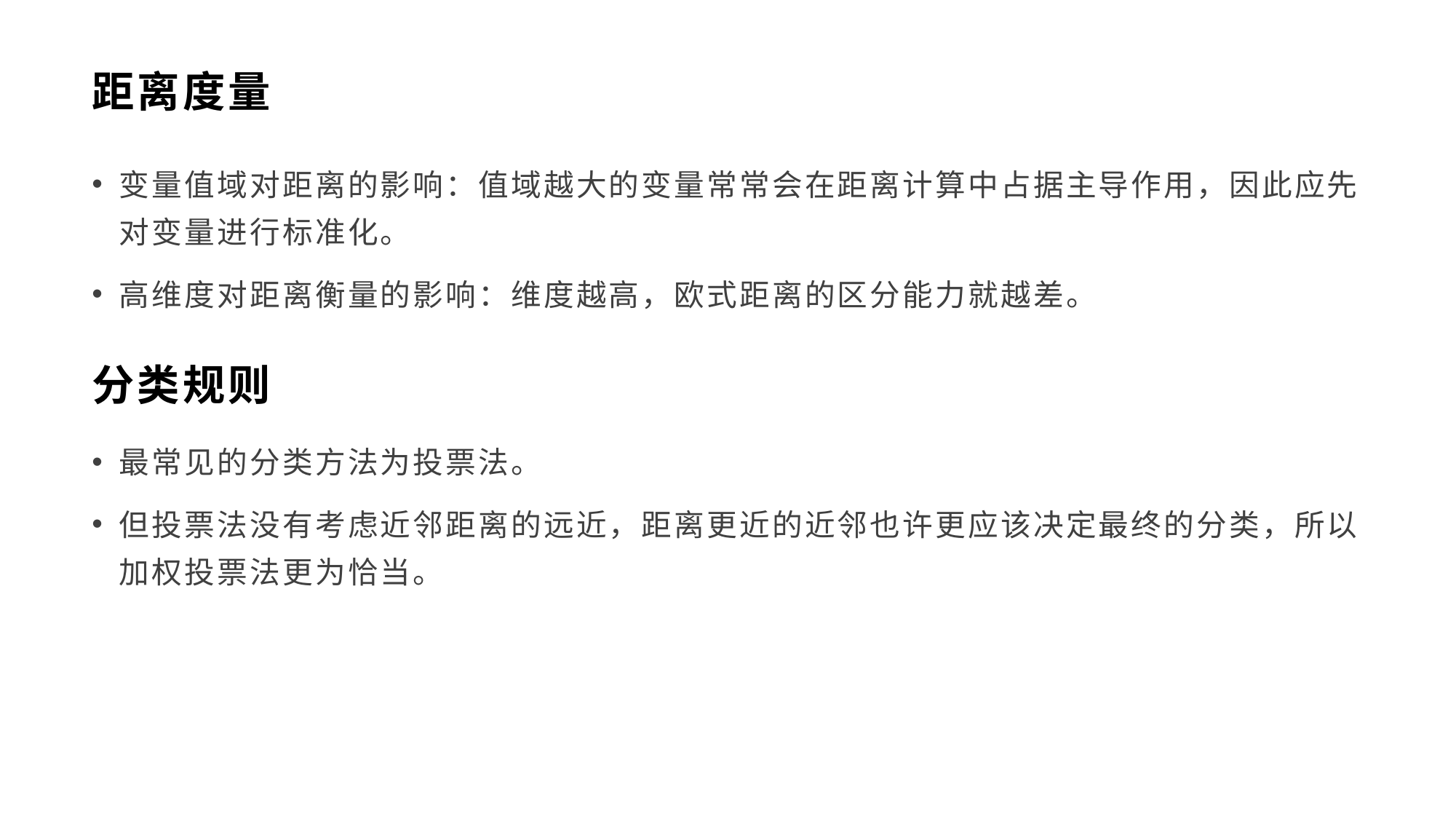

# 距离度量
变量值域对距离的影响：值域越大的变量常常会在距离计算中占据主导作用，因此应先对变量进行标准化。
高维度对距离衡量的影响：维度越高，欧式距离的区分能力就越差。
分类规则
最常见的分类方法为投票法。
但投票法没有考虑近邻距离的远近，距离更近的近邻也许更应该决定最终的分类，所以加权投票法更为恰当。